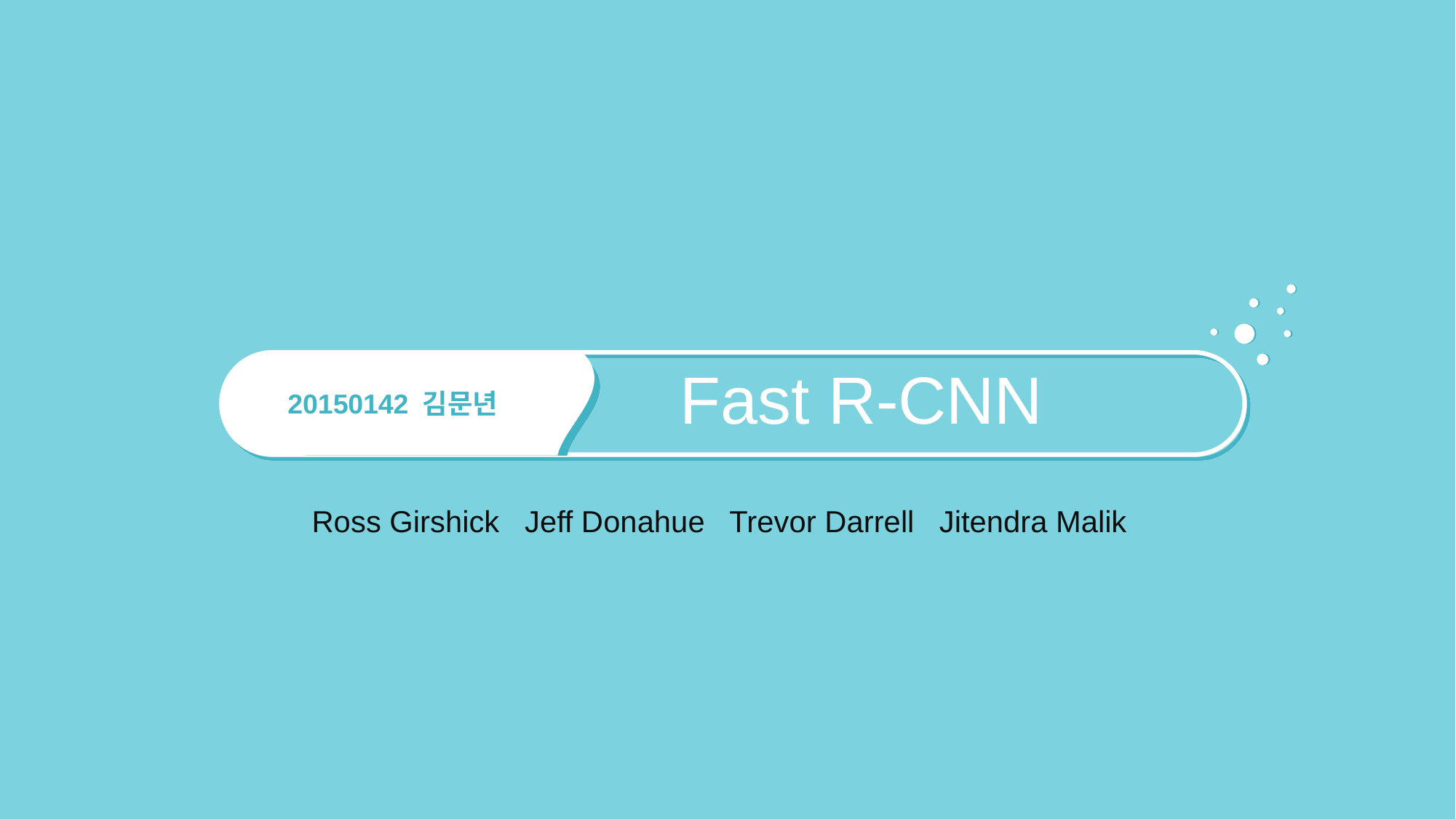

Fast R-CNN

20150142 김문년

Ross Girshick   Jeff Donahue   Trevor Darrell   Jitendra Malik